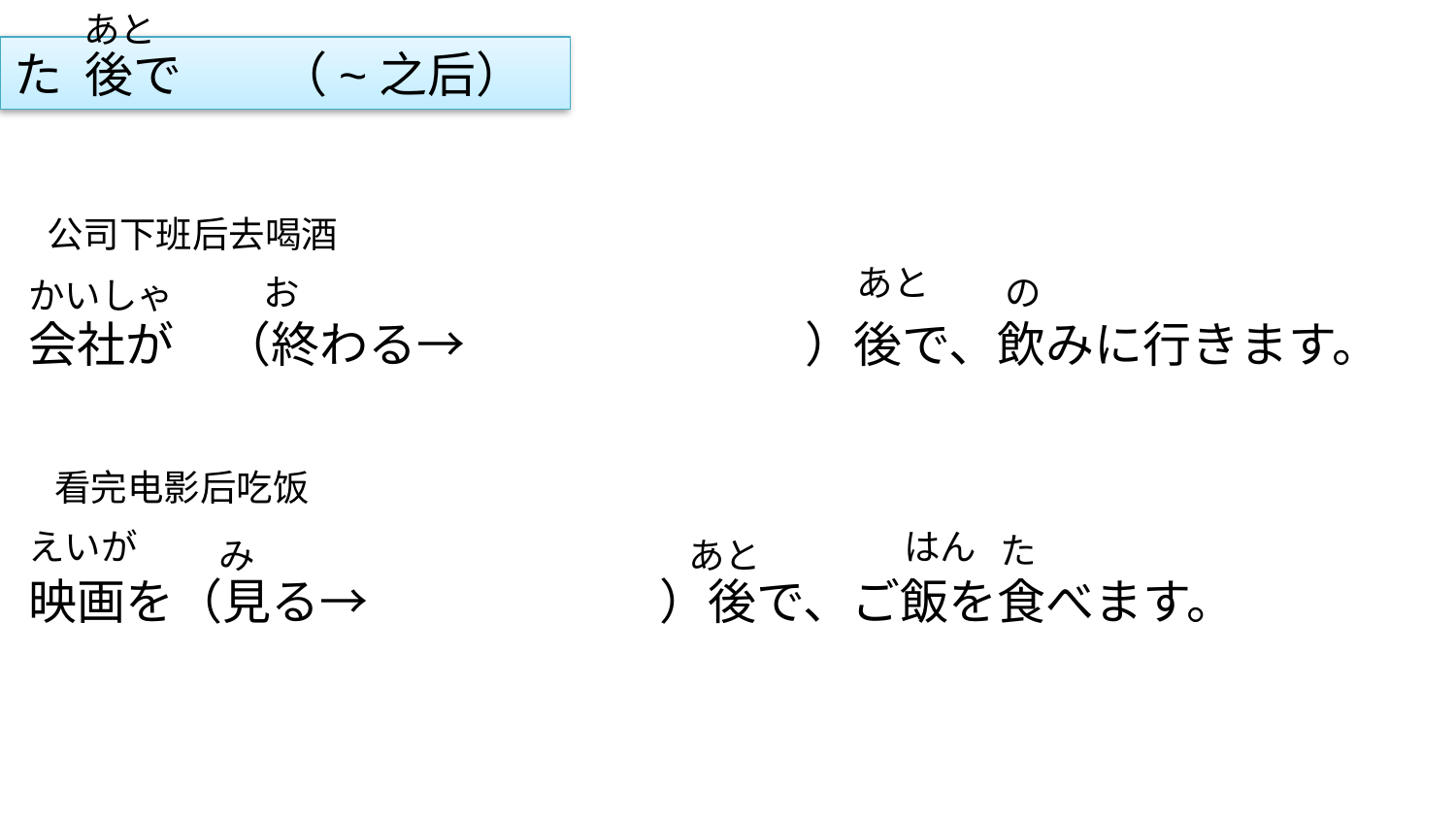

あと
た  後で　　（~之后）
公司下班后去喝酒
あと
お
の
かいしゃ
会社が　（終わる→　　　　　　　）後で、飲みに行きます。
看完电影后吃饭
えいが
はん
た
み
あと
映画を（見る→　　　　　　）後で、ご飯を食べます。